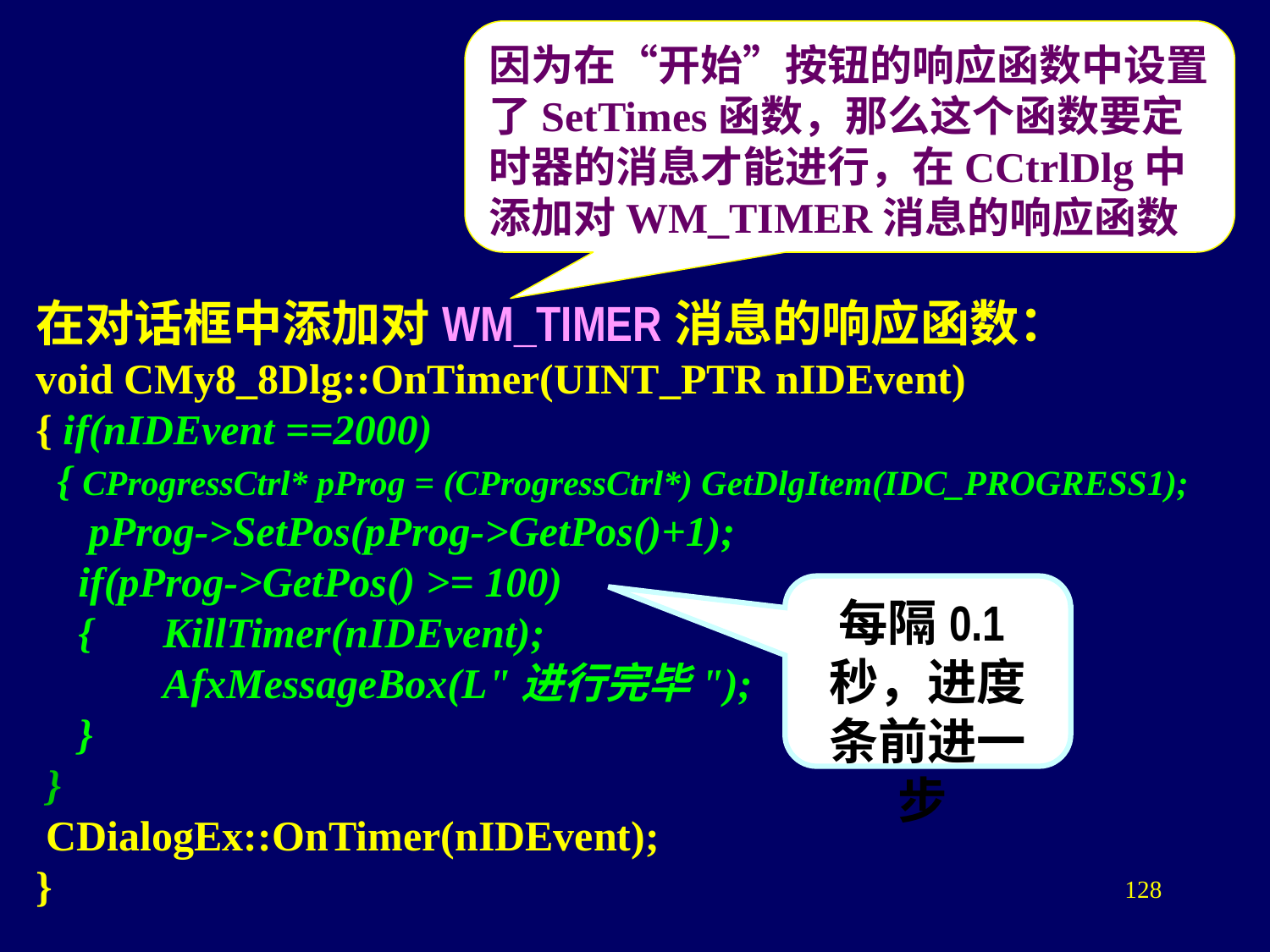

因为在“开始”按钮的响应函数中设置了SetTimes函数，那么这个函数要定时器的消息才能进行，在CCtrlDlg中添加对WM_TIMER消息的响应函数
在对话框中添加对WM_TIMER消息的响应函数：
void CMy8_8Dlg::OnTimer(UINT_PTR nIDEvent)
{ if(nIDEvent ==2000)
  { CProgressCtrl* pProg = (CProgressCtrl*) GetDlgItem(IDC_PROGRESS1);
     pProg->SetPos(pProg->GetPos()+1);
    if(pProg->GetPos() >= 100)
    {	KillTimer(nIDEvent);
	AfxMessageBox(L"进行完毕");
    }
 }
 CDialogEx::OnTimer(nIDEvent);
}

每隔0.1秒，进度条前进一步
128